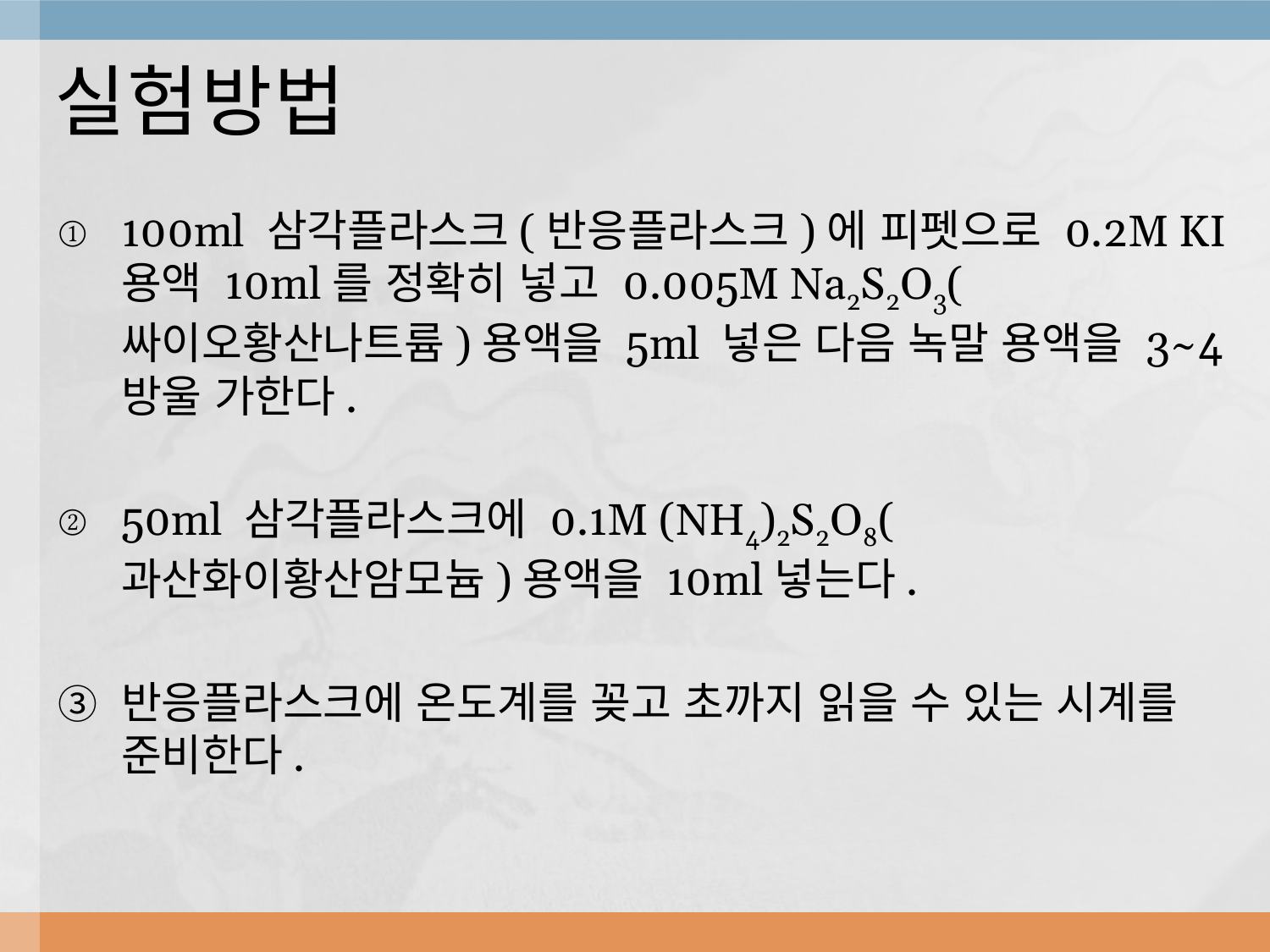

# 실험방법
100ml 삼각플라스크(반응플라스크)에 피펫으로 0.2M KI용액 10ml를 정확히 넣고 0.005M Na2S2O3(싸이오황산나트륨)용액을 5ml 넣은 다음 녹말 용액을 3~4방울 가한다.

50ml 삼각플라스크에 0.1M (NH4)2S2O8(과산화이황산암모늄)용액을 10ml넣는다.

반응플라스크에 온도계를 꽂고 초까지 읽을 수 있는 시계를 준비한다.